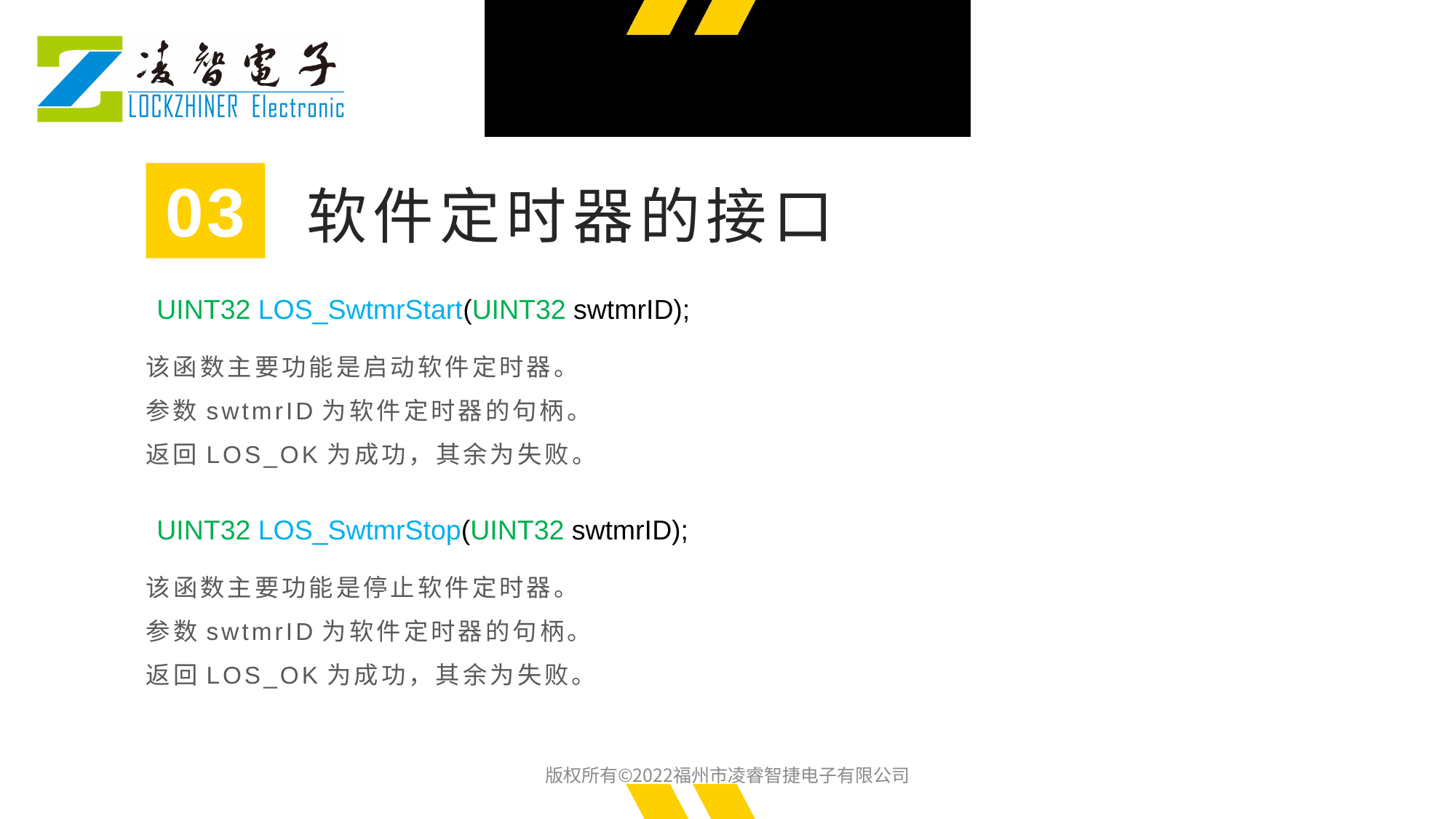

03
软件定时器的接口
UINT32 LOS_SwtmrStart(UINT32 swtmrID);
该函数主要功能是启动软件定时器。
参数swtmrID为软件定时器的句柄。
返回LOS_OK为成功，其余为失败。
UINT32 LOS_SwtmrStop(UINT32 swtmrID);
该函数主要功能是停止软件定时器。
参数swtmrID为软件定时器的句柄。
返回LOS_OK为成功，其余为失败。
版权所有©2022福州市凌睿智捷电子有限公司
8